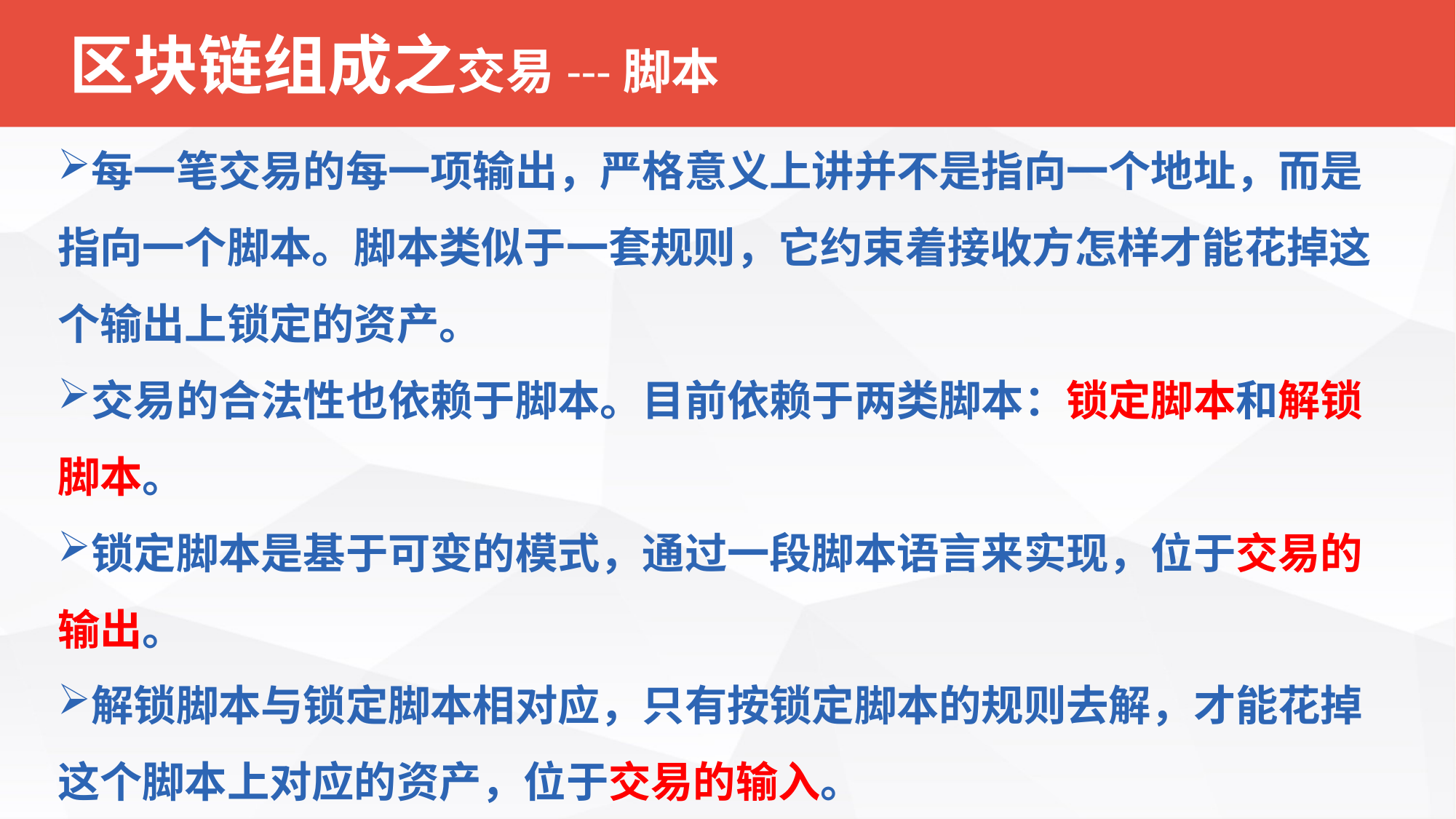

区块链组成之交易---脚本
每一笔交易的每一项输出，严格意义上讲并不是指向一个地址，而是指向一个脚本。脚本类似于一套规则，它约束着接收方怎样才能花掉这个输出上锁定的资产。
交易的合法性也依赖于脚本。目前依赖于两类脚本：锁定脚本和解锁脚本。
锁定脚本是基于可变的模式，通过一段脚本语言来实现，位于交易的输出。
解锁脚本与锁定脚本相对应，只有按锁定脚本的规则去解，才能花掉这个脚本上对应的资产，位于交易的输入。